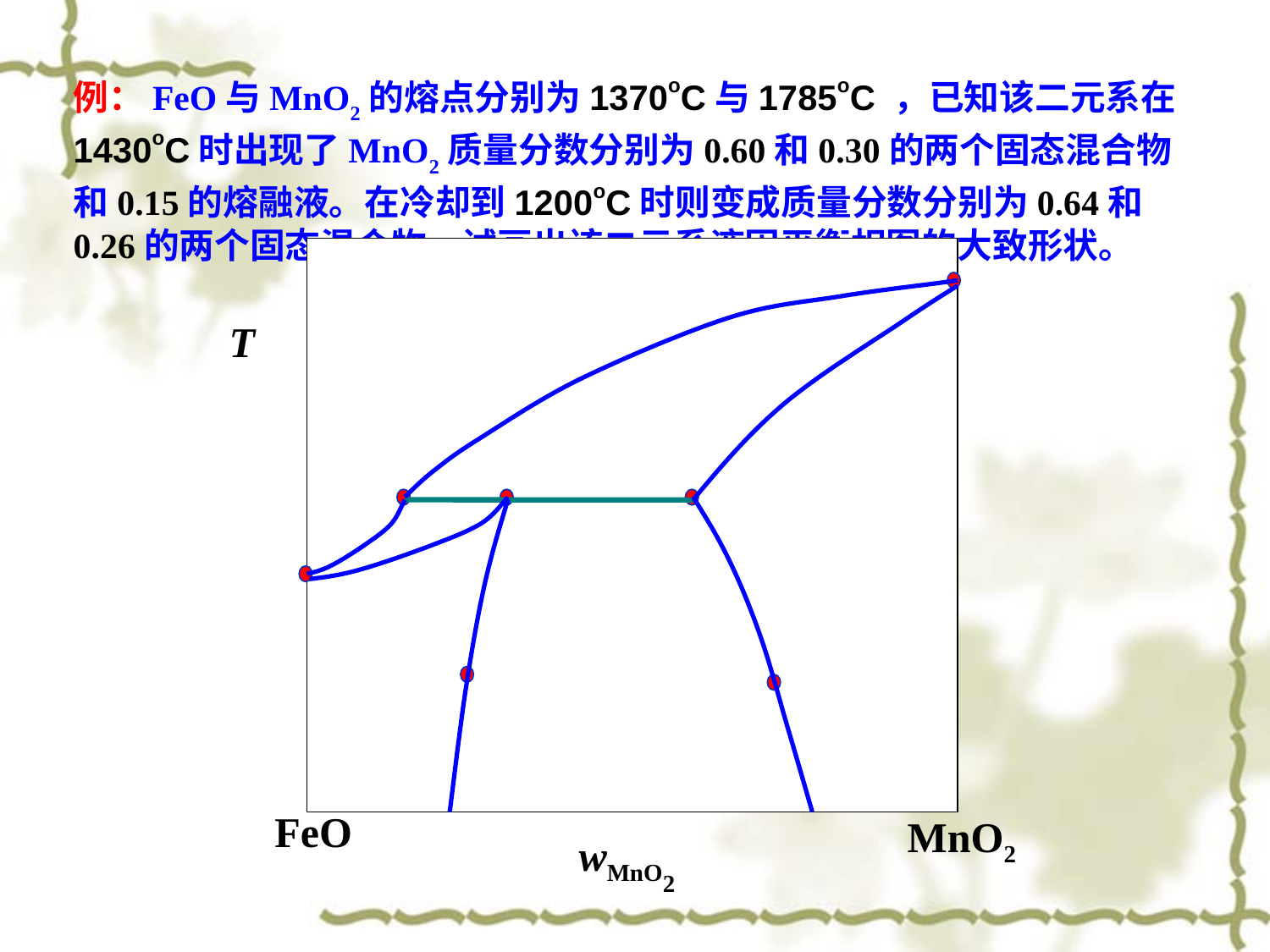

例：FeO与MnO2的熔点分别为1370oC与1785oC ，已知该二元系在1430oC时出现了MnO2质量分数分别为0.60和0.30的两个固态混合物和0.15的熔融液。在冷却到1200oC时则变成质量分数分别为0.64和0.26的两个固态混合物。试画出该二元系液固平衡相图的大致形状。

T

FeO
MnO2
wMnO2